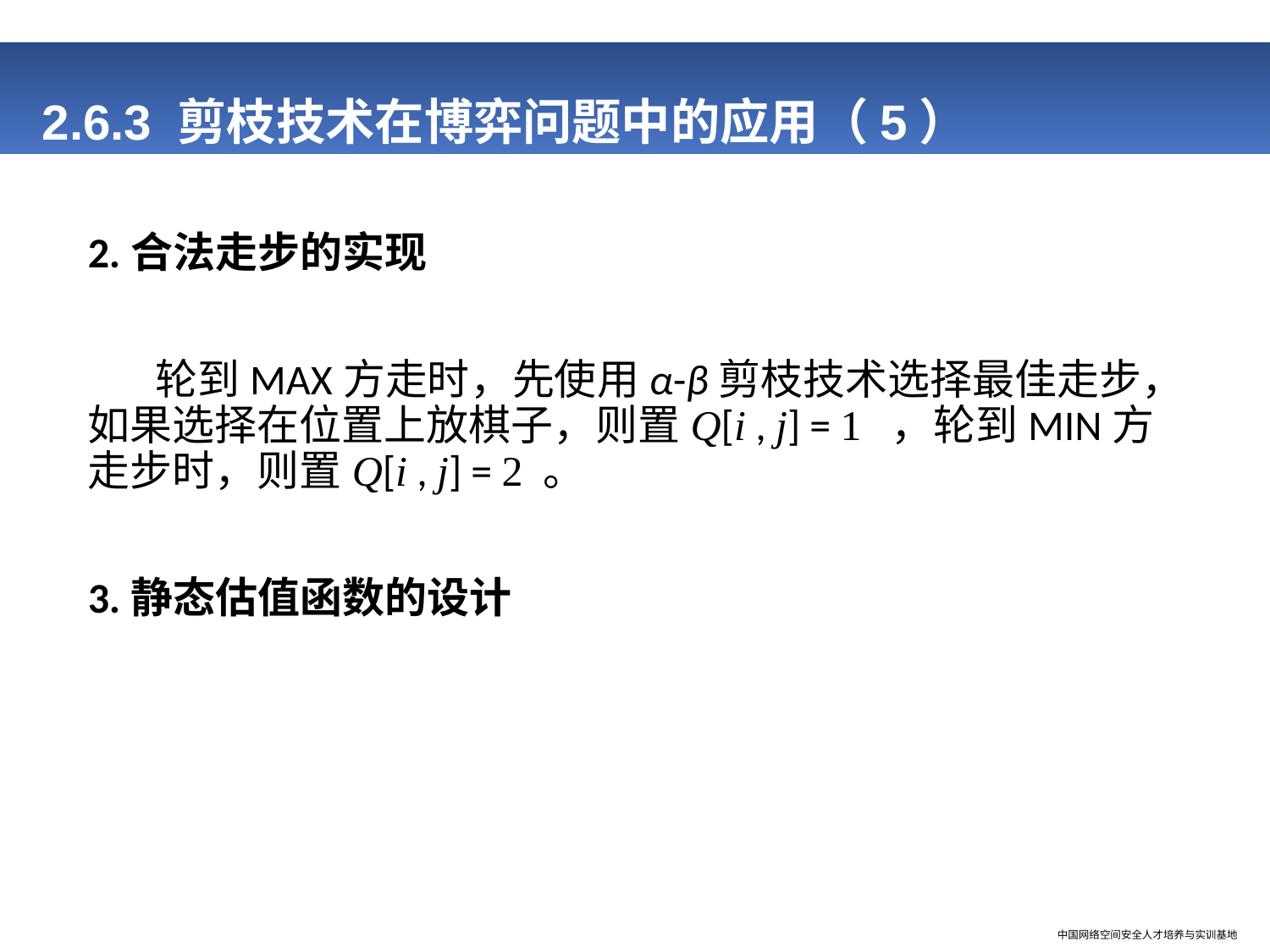

# 2.6.3 剪枝技术在博弈问题中的应用（5）
2.合法走步的实现

      轮到MAX方走时，先使用α-β剪枝技术选择最佳走步，如果选择在位置上放棋子，则置Q[i , j] = 1  ，轮到MIN方走步时，则置Q[i , j] = 2 。

3.静态估值函数的设计